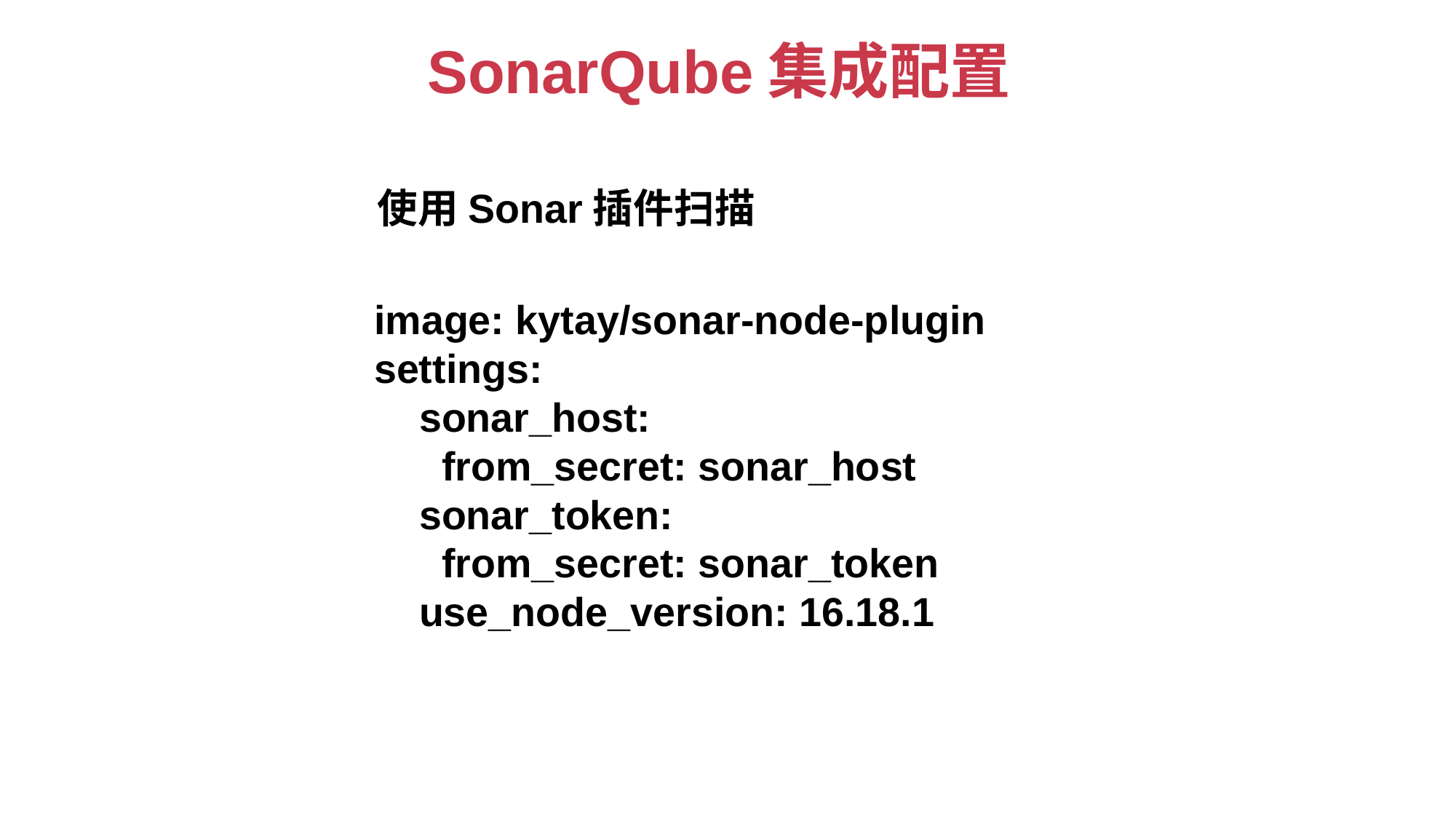

SonarQube集成配置
使用Sonar插件扫描

  image: kytay/sonar-node-plugin
  settings:
      sonar_host:
        from_secret: sonar_host
      sonar_token:
        from_secret: sonar_token
      use_node_version: 16.18.1